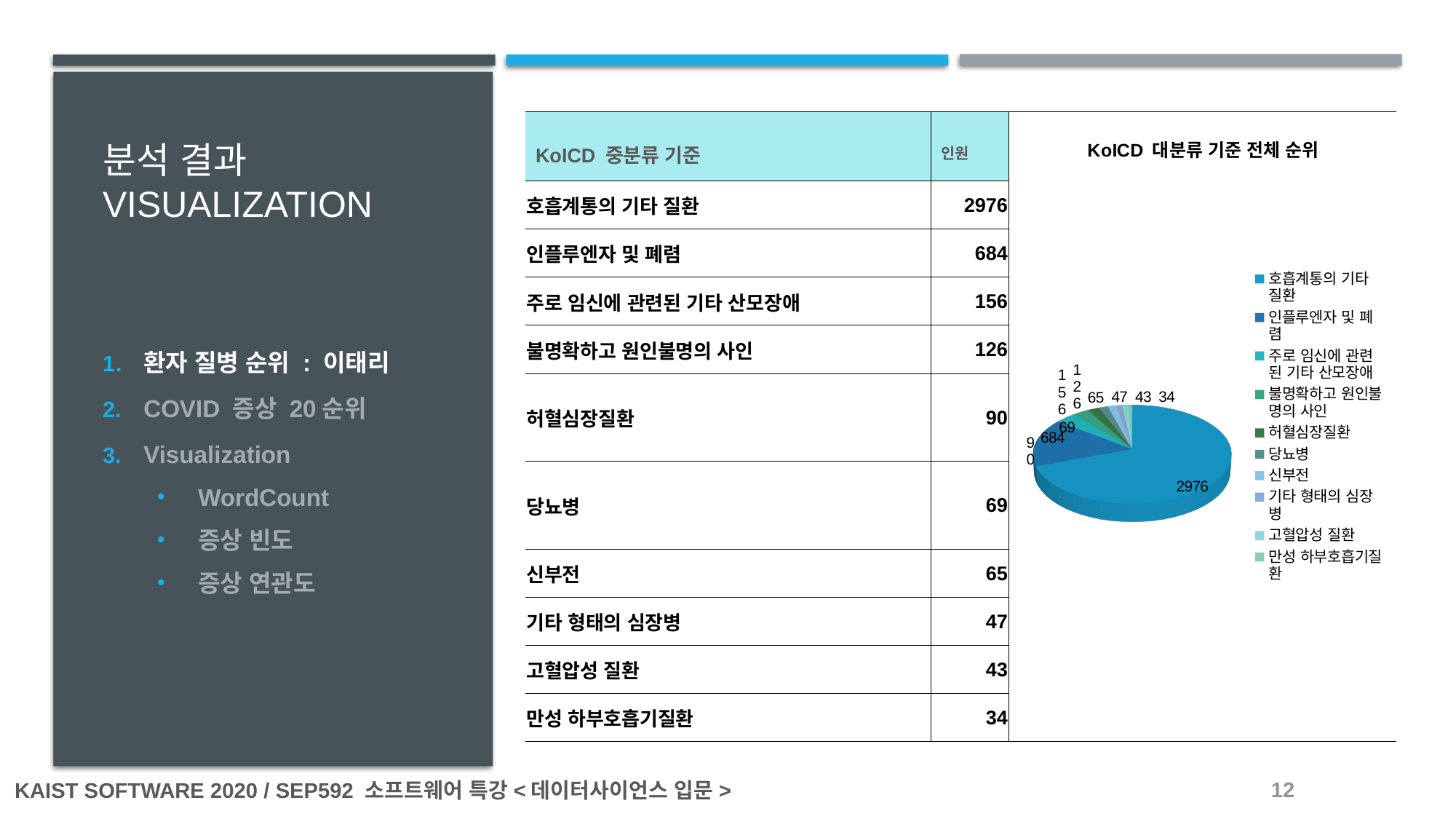

# 분석 결과 Visualization
| KoICD 중분류 기준 | 인원 |  |
| --- | --- | --- |
| 호흡계통의 기타 질환 | 2976 |  |
| 인플루엔자 및 폐렴 | 684 |  |
| 주로 임신에 관련된 기타 산모장애 | 156 |  |
| 불명확하고 원인불명의 사인 | 126 |  |
| 허혈심장질환 | 90 |  |
| 당뇨병 | 69 |  |
| 신부전 | 65 |  |
| 기타 형태의 심장병 | 47 |  |
| 고혈압성 질환 | 43 |  |
| 만성 하부호흡기질환 | 34 |  |

[unsupported chart]

환자 질병 순위 : 이태리
COVID 증상 20순위
Visualization
WordCount
증상 빈도
증상 연관도
12